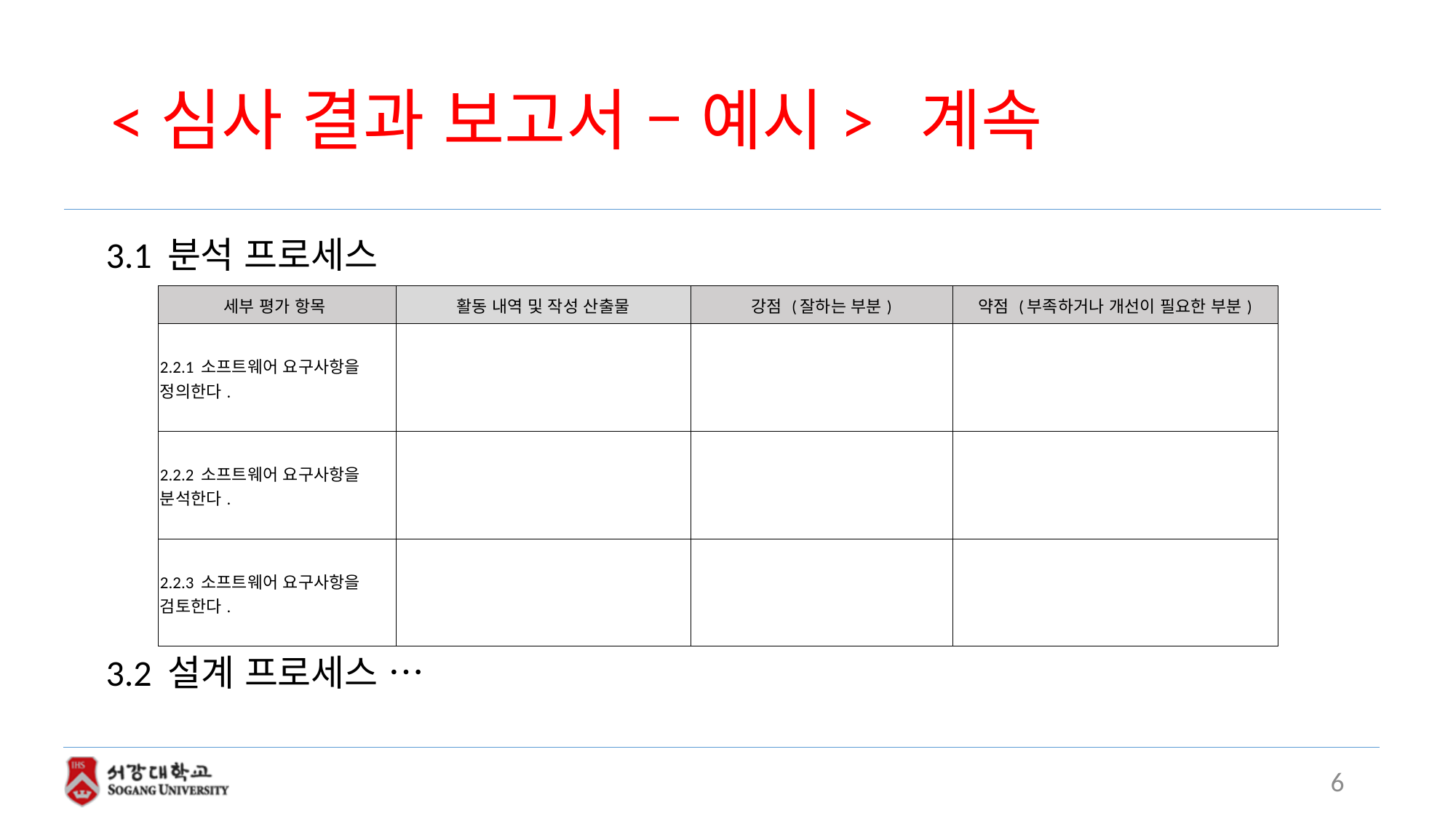

# <심사 결과 보고서 – 예시>  계속
3.1 분석 프로세스

3.2 설계 프로세스 …

| 세부 평가 항목 | 활동 내역 및 작성 산출물 | 강점 (잘하는 부분) | 약점 (부족하거나 개선이 필요한 부분) |
| --- | --- | --- | --- |
| 2.2.1 소프트웨어 요구사항을 정의한다. |  |  |  |
| 2.2.2 소프트웨어 요구사항을 분석한다. |  |  |  |
| 2.2.3 소프트웨어 요구사항을 검토한다. |  |  |  |
6